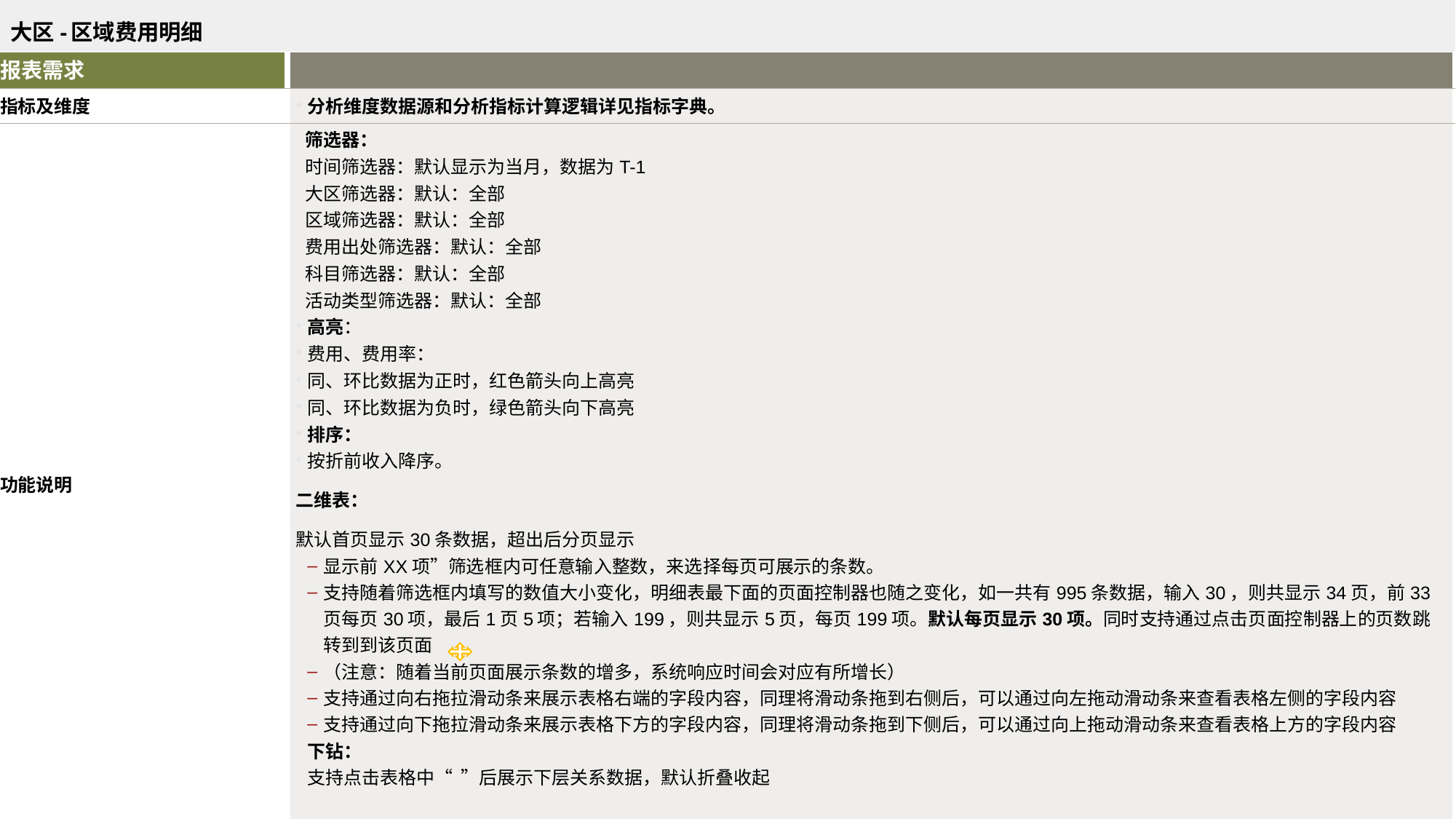

大区-区域费用明细
| 报表需求 |  |
| --- | --- |
| 指标及维度 | 分析维度数据源和分析指标计算逻辑详见指标字典。 |
| 功能说明 | 筛选器： 时间筛选器：默认显示为当月，数据为T-1 大区筛选器：默认：全部 区域筛选器：默认：全部 费用出处筛选器：默认：全部 科目筛选器：默认：全部 活动类型筛选器：默认：全部 高亮： 费用、费用率： 同、环比数据为正时，红色箭头向上高亮 同、环比数据为负时，绿色箭头向下高亮 排序： 按折前收入降序。 二维表： 默认首页显示30条数据，超出后分页显示 显示前XX项”筛选框内可任意输入整数，来选择每页可展示的条数。 支持随着筛选框内填写的数值大小变化，明细表最下面的页面控制器也随之变化，如一共有995条数据，输入30，则共显示34页，前33页每页30项，最后1页5项；若输入199，则共显示5页，每页199项。默认每页显示30项。同时支持通过点击页面控制器上的页数跳转到到该页面 （注意：随着当前页面展示条数的增多，系统响应时间会对应有所增长） 支持通过向右拖拉滑动条来展示表格右端的字段内容，同理将滑动条拖到右侧后，可以通过向左拖动滑动条来查看表格左侧的字段内容 支持通过向下拖拉滑动条来展示表格下方的字段内容，同理将滑动条拖到下侧后，可以通过向上拖动滑动条来查看表格上方的字段内容 下钻： 支持点击表格中“ ”后展示下层关系数据，默认折叠收起 |
| 联动关系 | 筛选器筛选：联动报表 |
| 其他说明 | 金额默认保留整数，单位为万元， 率默认保留 % 前两位小数 |